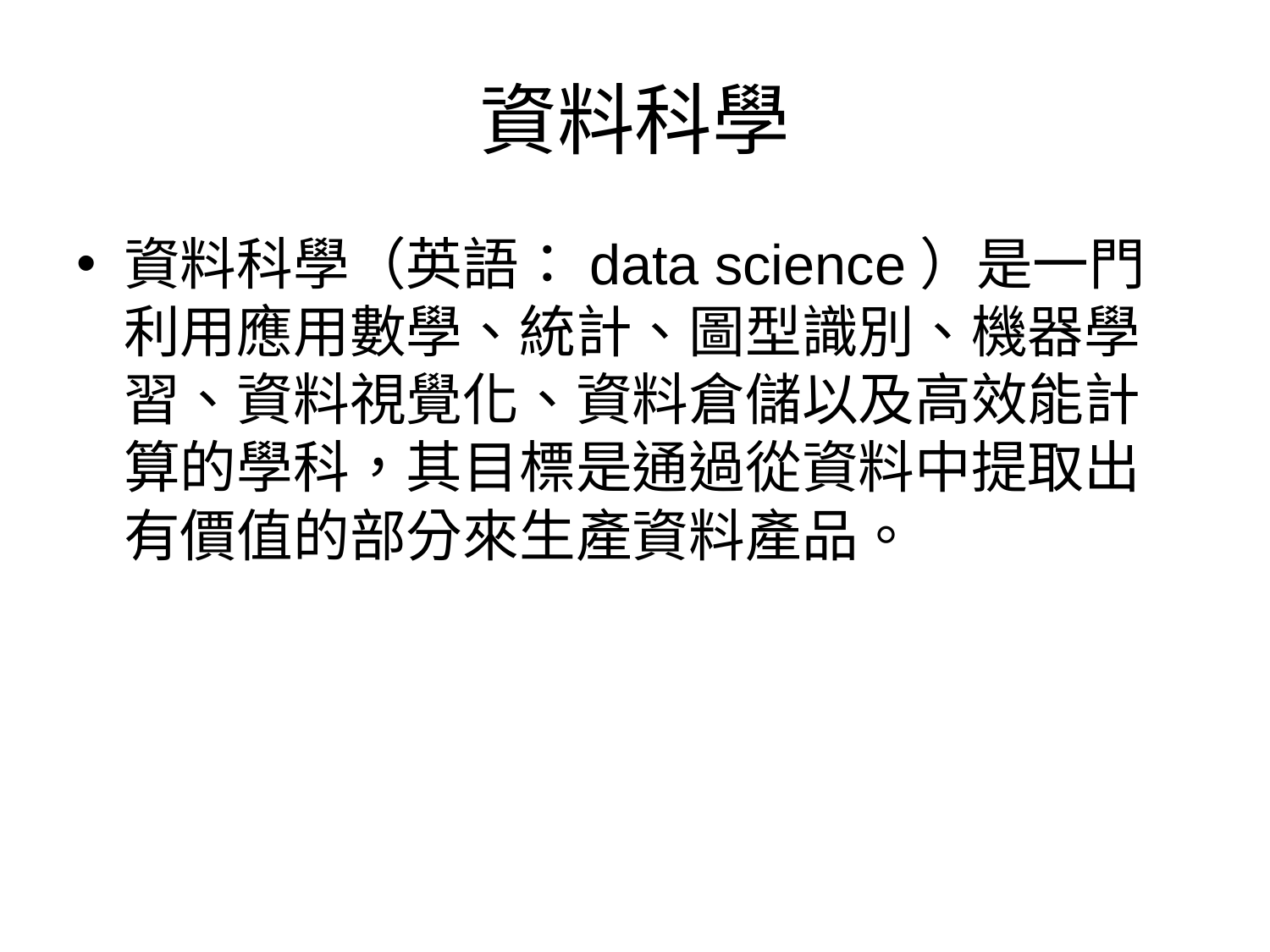

# 資料科學
資料科學（英語：data science）是一門利用應用數學、統計、圖型識別、機器學習、資料視覺化、資料倉儲以及高效能計算的學科，其目標是通過從資料中提取出有價值的部分來生產資料產品。